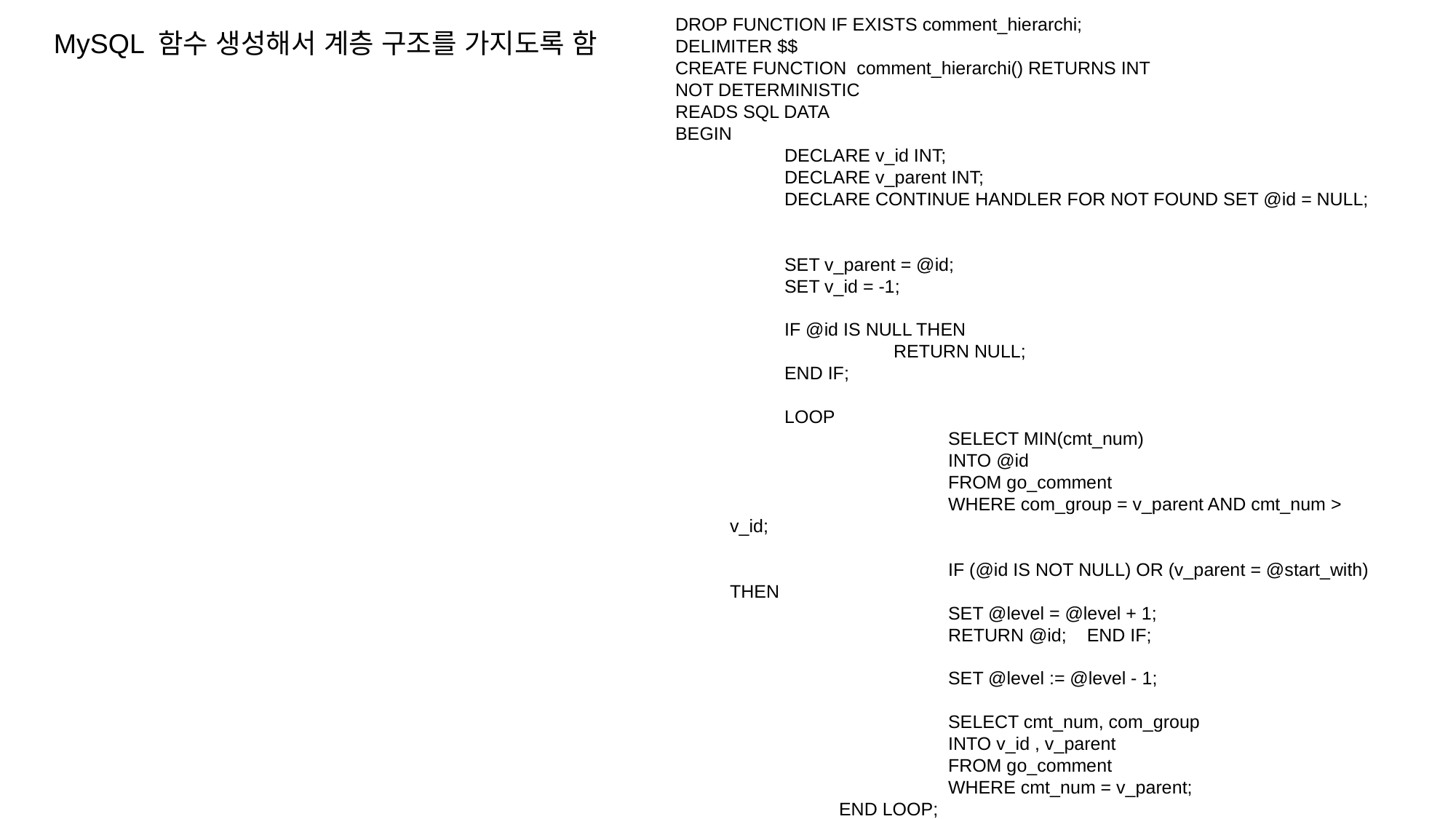

DROP FUNCTION IF EXISTS comment_hierarchi;
DELIMITER $$
CREATE FUNCTION  comment_hierarchi() RETURNS INT
NOT DETERMINISTIC
READS SQL DATA
BEGIN
	DECLARE v_id INT;
	DECLARE v_parent INT;
	DECLARE CONTINUE HANDLER FOR NOT FOUND SET @id = NULL;

	SET v_parent = @id;
	SET v_id = -1;

	IF @id IS NULL THEN
		RETURN NULL;
	END IF;

	LOOP
		SELECT MIN(cmt_num)
		INTO @id
		FROM go_comment
		WHERE com_group = v_parent AND cmt_num > v_id;

		IF (@id IS NOT NULL) OR (v_parent = @start_with) THEN
		SET @level = @level + 1;
		RETURN @id;    END IF;

		SET @level := @level - 1;

		SELECT cmt_num, com_group
		INTO v_id , v_parent
		FROM go_comment
		WHERE cmt_num = v_parent;
	END LOOP;
END $$
DELIMITER ;
MySQL 함수 생성해서 계층 구조를 가지도록 함